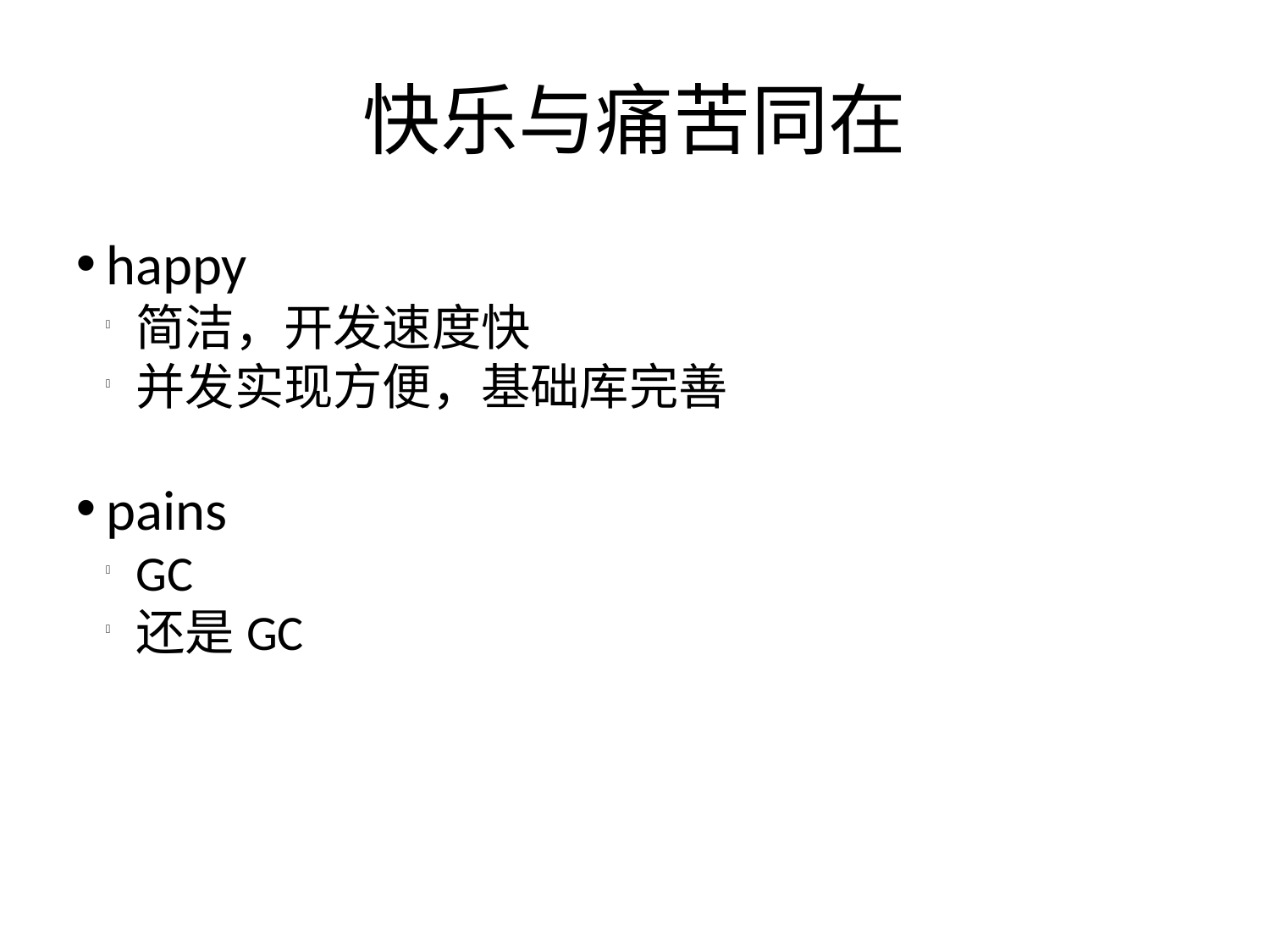

快乐与痛苦同在
happy
简洁，开发速度快
并发实现方便，基础库完善

pains
GC
还是GC